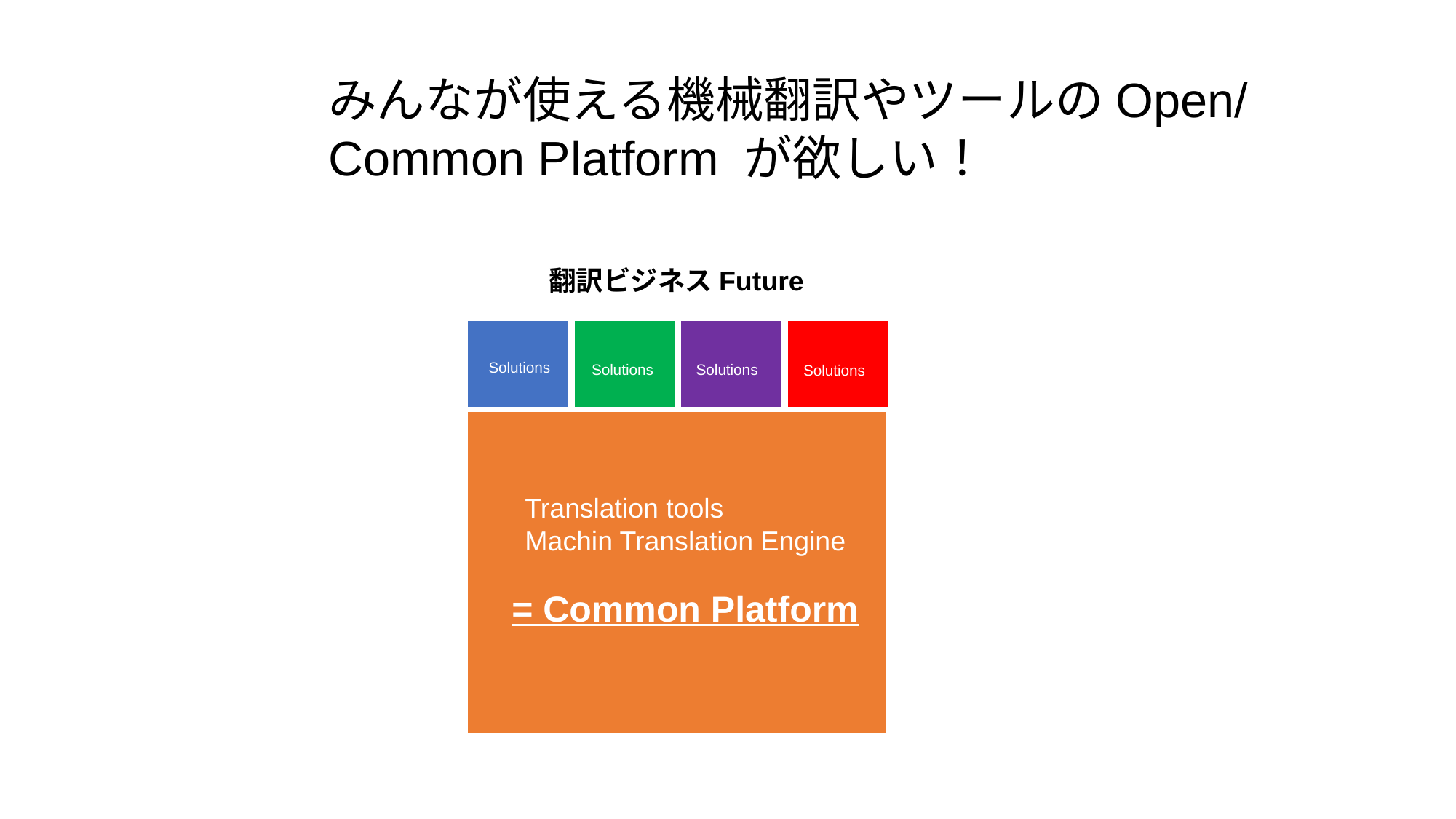

# みんなが使える機械翻訳やツールのOpen/Common Platform が欲しい！
 翻訳ビジネスFuture

Solutions
Solutions
Solutions
Solutions

Translation tools
Machin Translation Engine
= Common Platform